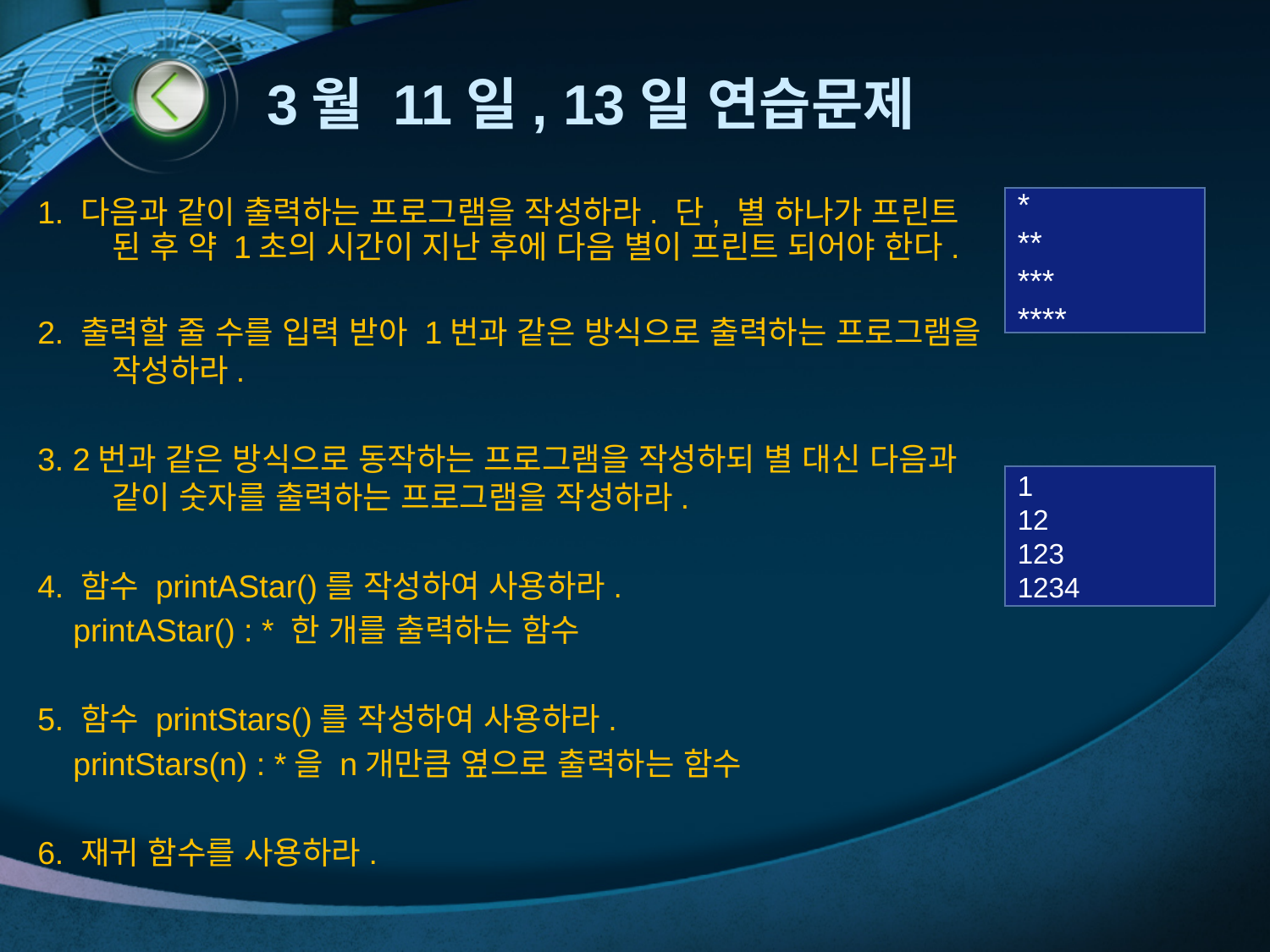

# 3월 11일, 13일 연습문제
*
**
***
****
1. 다음과 같이 출력하는 프로그램을 작성하라. 단, 별 하나가 프린트 된 후 약 1초의 시간이 지난 후에 다음 별이 프린트 되어야 한다.

2. 출력할 줄 수를 입력 받아 1번과 같은 방식으로 출력하는 프로그램을 작성하라.

3. 2번과 같은 방식으로 동작하는 프로그램을 작성하되 별 대신 다음과 같이 숫자를 출력하는 프로그램을 작성하라.

4. 함수 printAStar()를 작성하여 사용하라.
    printAStar() : * 한 개를 출력하는 함수

5. 함수 printStars()를 작성하여 사용하라.
    printStars(n) : *을 n개만큼 옆으로 출력하는 함수

6. 재귀 함수를 사용하라.

1
12
123
1234